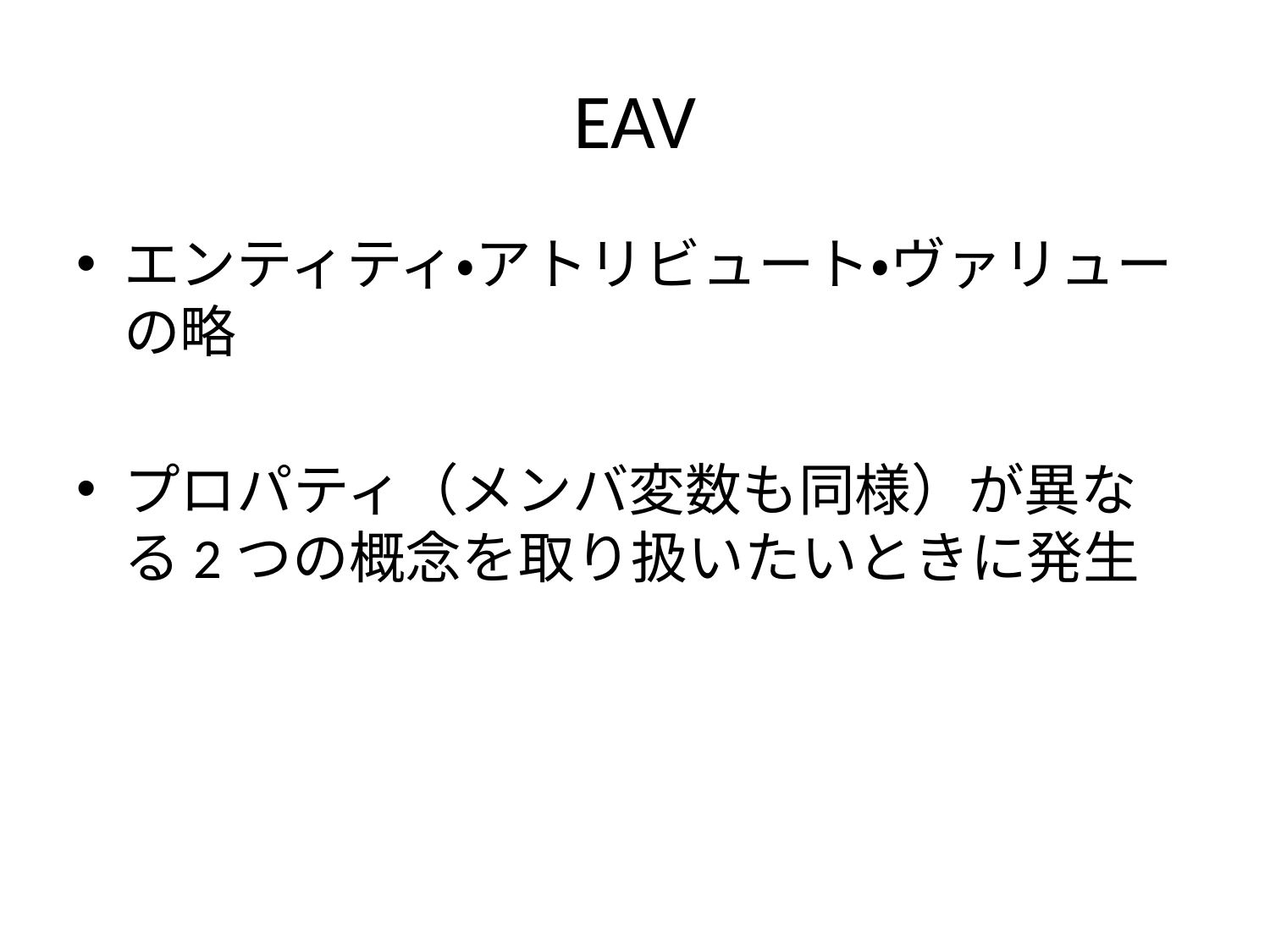

# EAV
エンティティ・アトリビュート・ヴァリューの略

プロパティ（メンバ変数も同様）が異なる2つの概念を取り扱いたいときに発生